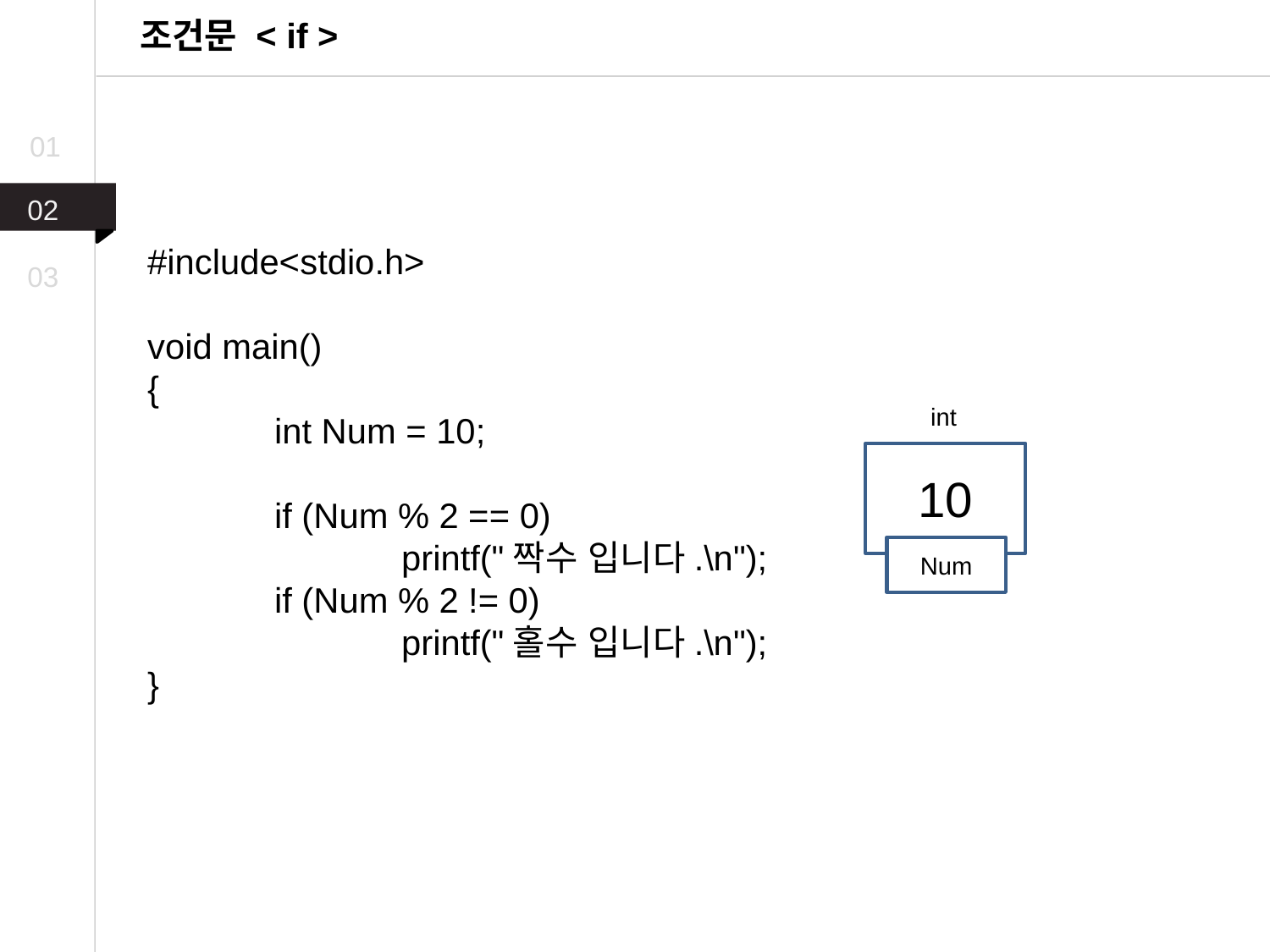

조건문 < if >
01

02

#include<stdio.h>

void main()
{
	int Num = 10;

	if (Num % 2 == 0)
		printf("짝수 입니다.\n");
	if (Num % 2 != 0)
		printf("홀수 입니다.\n");
}
03
int

10
Num